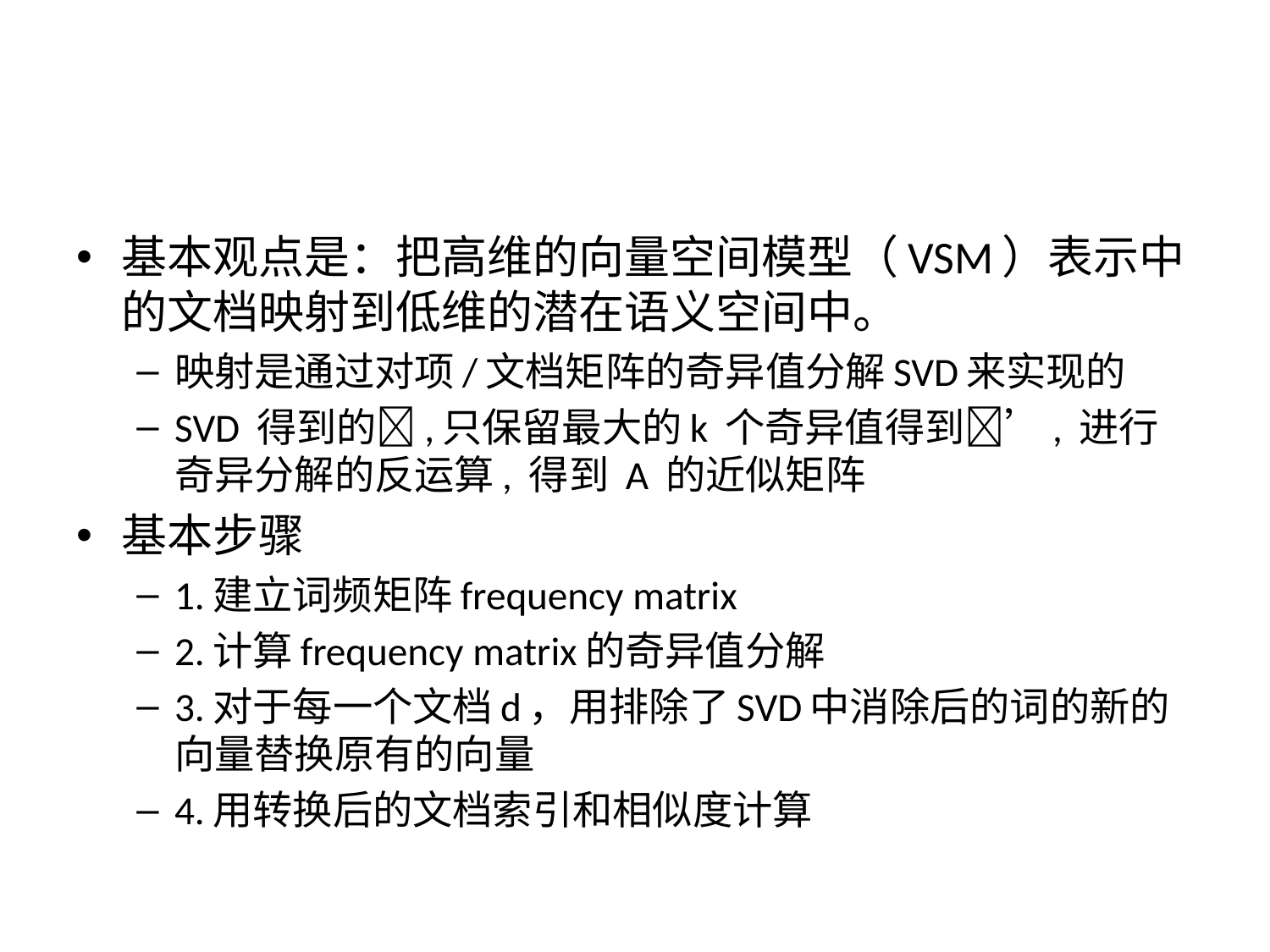

#
基本观点是：把高维的向量空间模型（VSM）表示中的文档映射到低维的潜在语义空间中。
映射是通过对项/文档矩阵的奇异值分解SVD来实现的
SVD 得到的Σ,只保留最大的k 个奇异值得到Σ’, 进行奇异分解的反运算, 得到 A 的近似矩阵
基本步骤
1.建立词频矩阵frequency matrix
2.计算frequency matrix的奇异值分解
3.对于每一个文档d，用排除了SVD中消除后的词的新的向量替换原有的向量
4.用转换后的文档索引和相似度计算